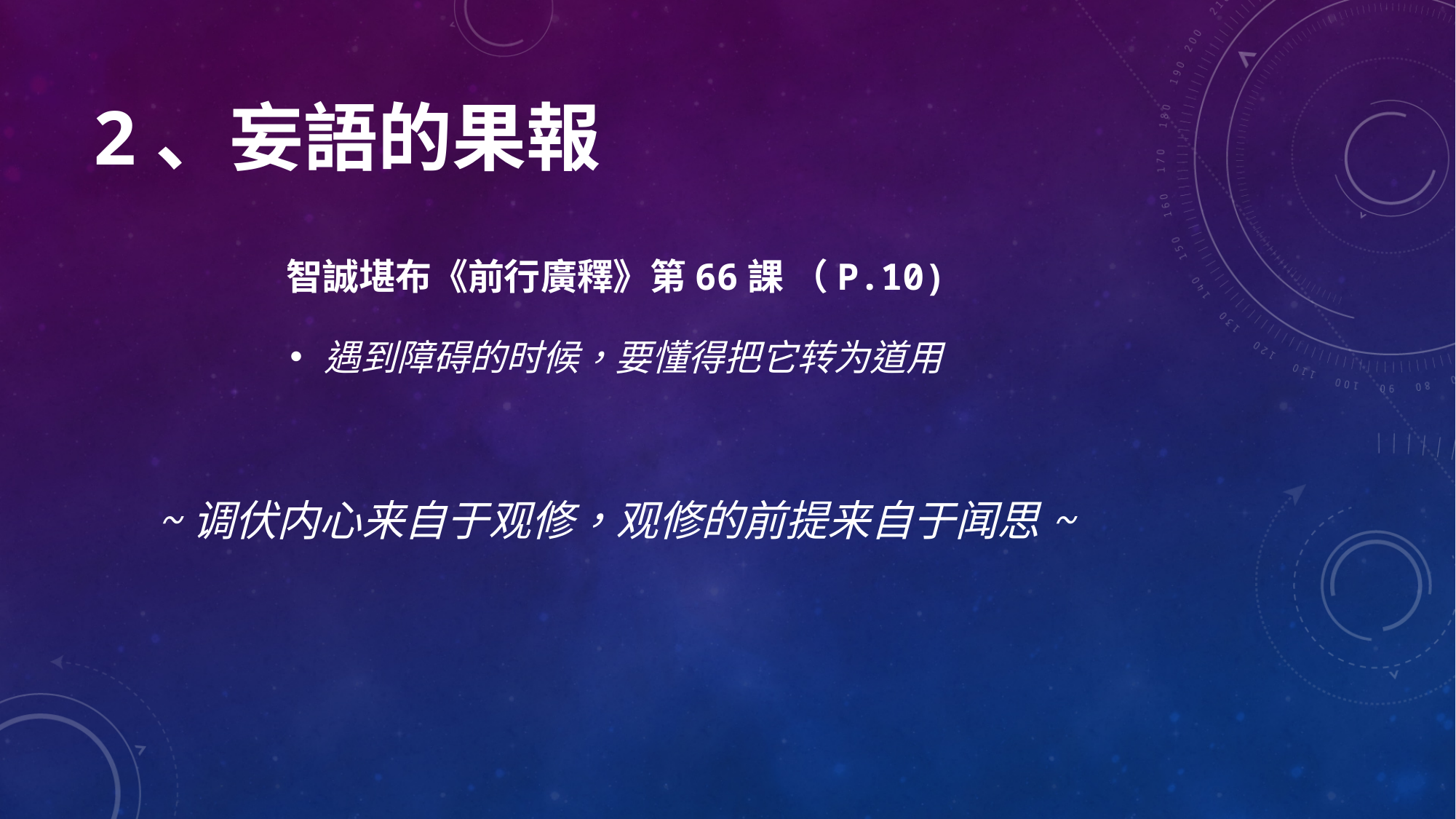

# 2、妄語的果報
智誠堪布《前行廣釋》第66課 （P.10)
遇到障碍的时候，要懂得把它转为道用

~调伏内心来自于观修，观修的前提来自于闻思~